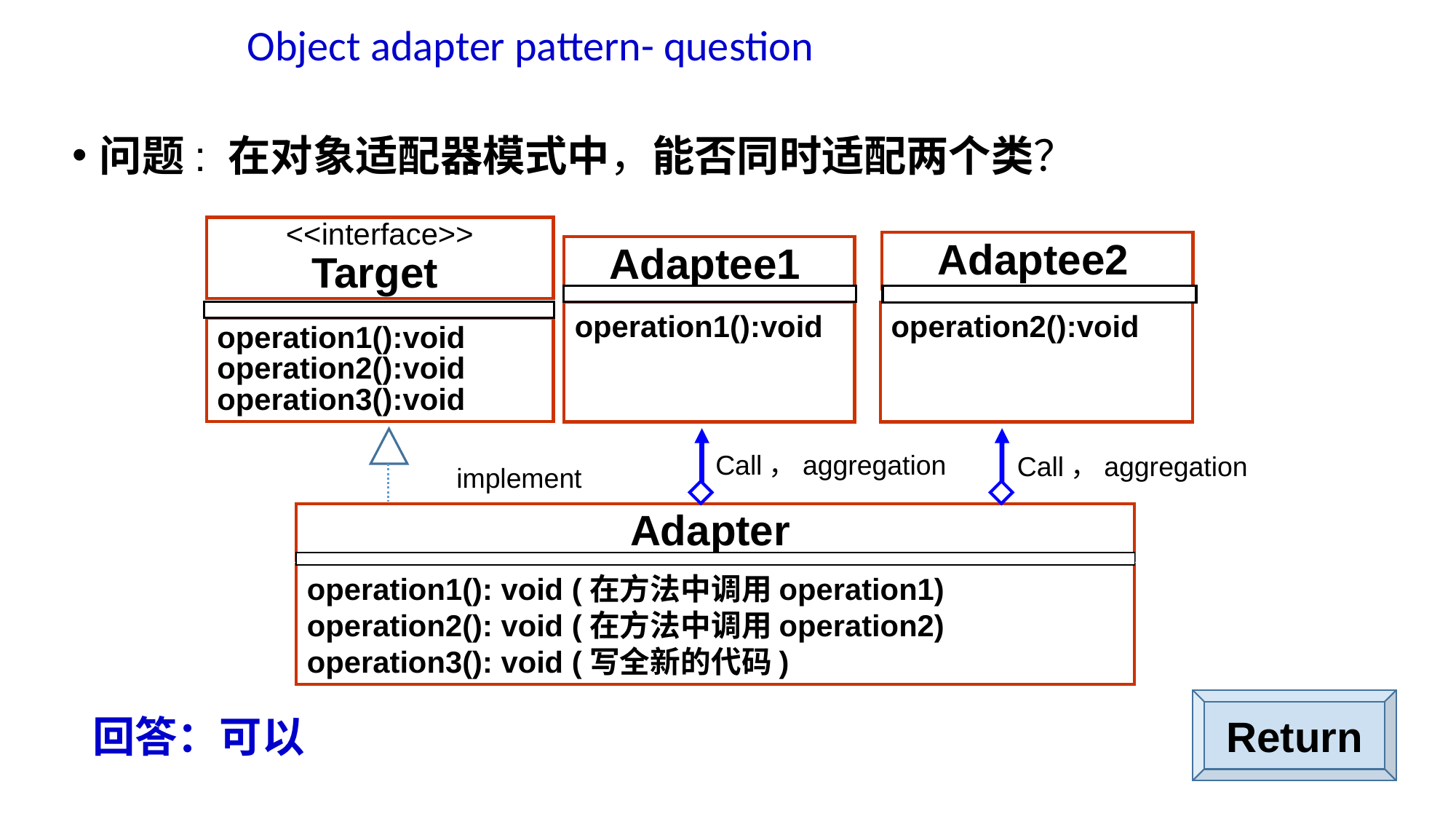

# Object adapter pattern- question
问题: 在对象适配器模式中，能否同时适配两个类？
<<interface>>
Target
Adaptee2
Adaptee1

operation1():void

operation2():void

operation1():void
operation2():void
operation3():void

Call，aggregation

Call，aggregation

implement
Adapter

operation1(): void (在方法中调用operation1)
operation2(): void (在方法中调用operation2)
operation3(): void (写全新的代码)
Return
回答：可以